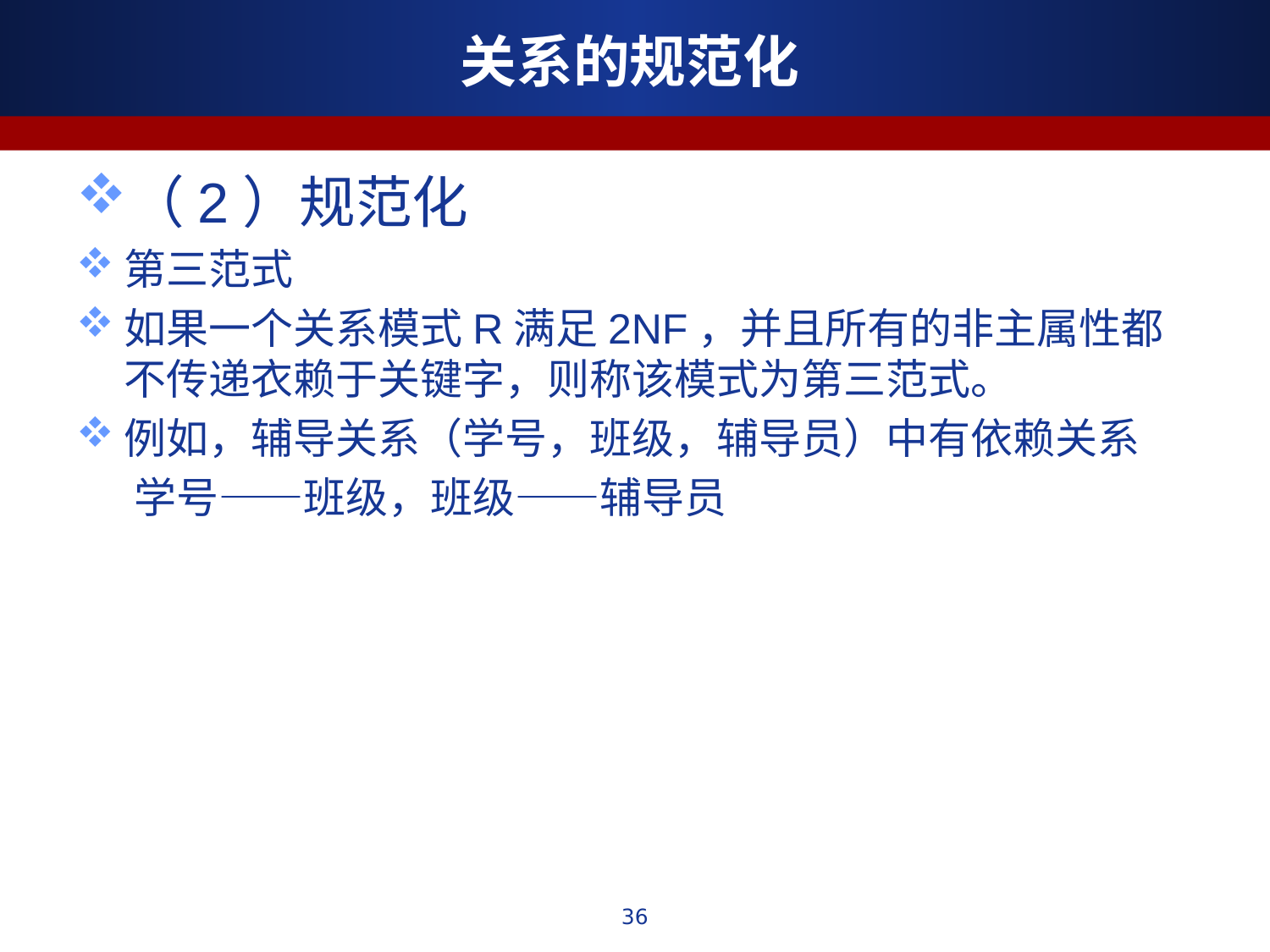

# 关系的规范化
（2）规范化
第三范式
如果一个关系模式R满足2NF，并且所有的非主属性都不传递衣赖于关键字，则称该模式为第三范式。
例如，辅导关系（学号，班级，辅导员）中有依赖关系
     学号——班级，班级——辅导员

36